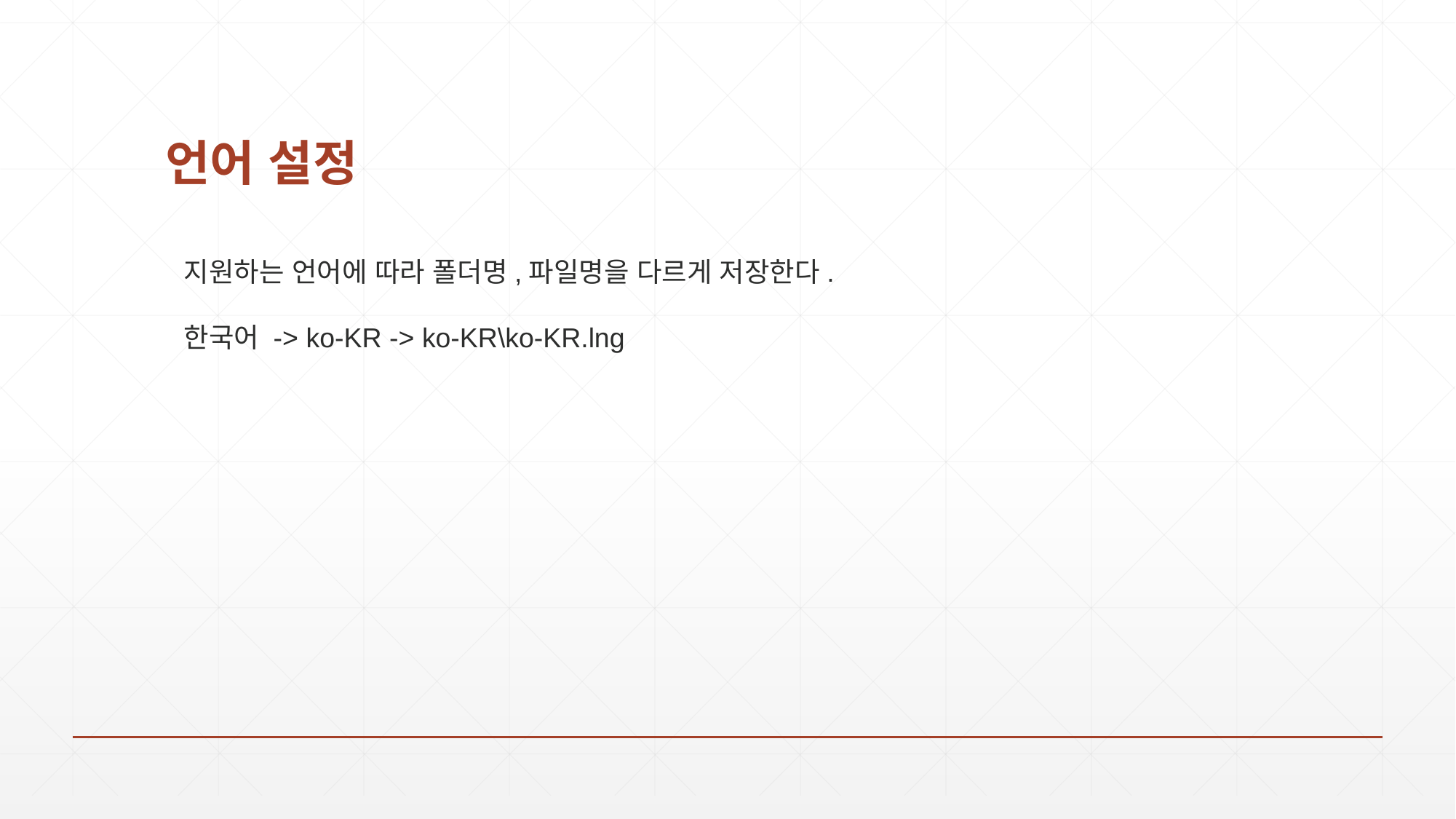

# 언어 설정
지원하는 언어에 따라 폴더명,파일명을 다르게 저장한다.

한국어 -> ko-KR -> ko-KR\ko-KR.lng